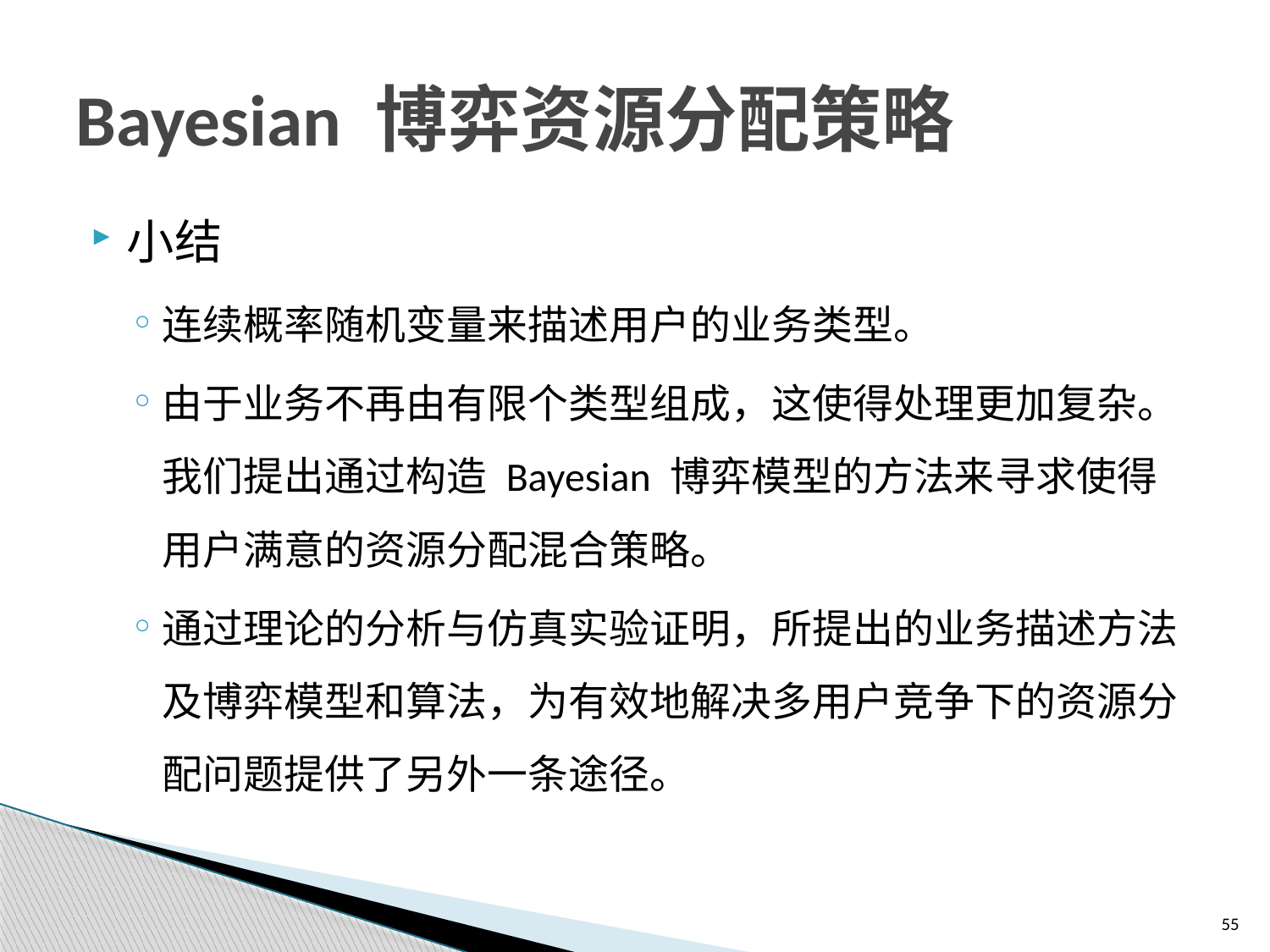

# Bayesian 博弈资源分配策略
小结
连续概率随机变量来描述用户的业务类型。
由于业务不再由有限个类型组成，这使得处理更加复杂。我们提出通过构造 Bayesian 博弈模型的方法来寻求使得用户满意的资源分配混合策略。
通过理论的分析与仿真实验证明，所提出的业务描述方法及博弈模型和算法，为有效地解决多用户竞争下的资源分配问题提供了另外一条途径。
55